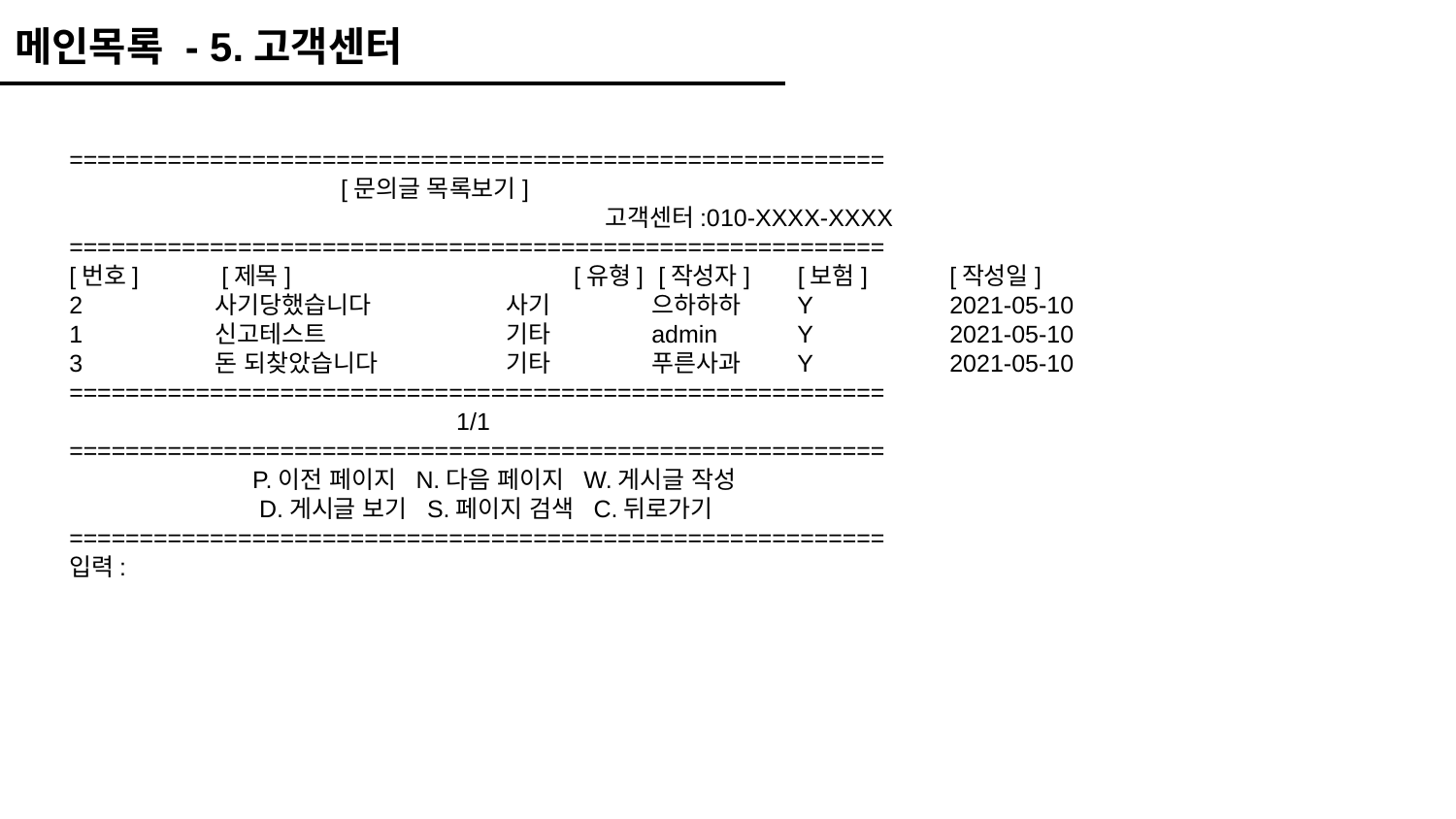

메인목록 - 5.고객센터
==========================================================
                                        [문의글 목록보기]
                                                                              고객센터:010-XXXX-XXXX
==========================================================
[번호]	 [제목]		          [유형]	 [작성자]       [보험]	 [작성일]
2	사기당했습니다	사기	으하하하	Y	 2021-05-10
1	신고테스트	           	기타	admin  	Y	 2021-05-10
3	돈 되찾았습니다	기타	푸른사과	Y	 2021-05-10
==========================================================
                                                         1/1
==========================================================
                           P.이전 페이지  N.다음 페이지  W.게시글 작성
                            D.게시글 보기  S.페이지 검색  C.뒤로가기
==========================================================
입력: